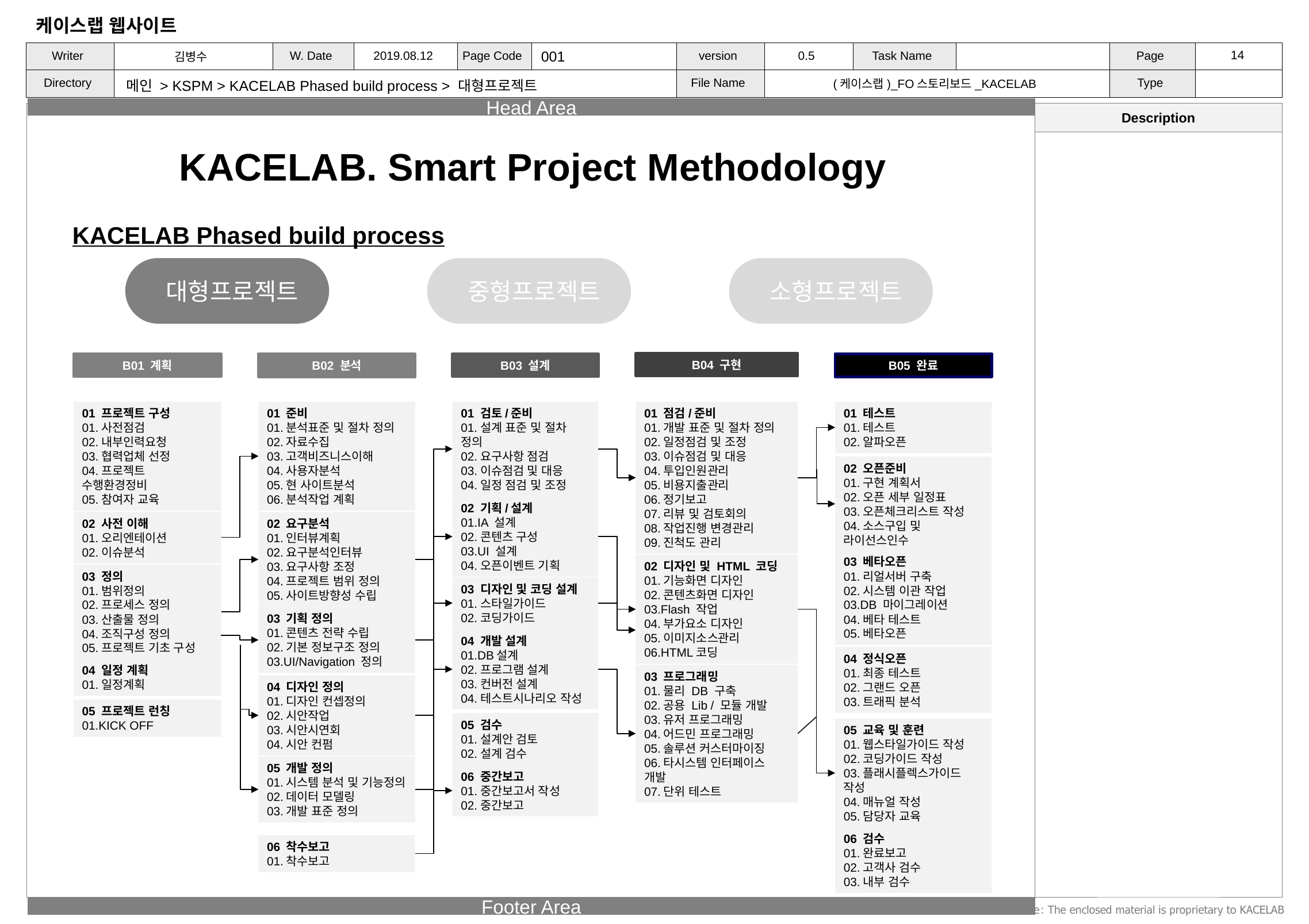

001
메인 > KSPM > KACELAB Phased build process > 대형프로젝트
Head Area
KACELAB. Smart Project Methodology
KACELAB Phased build process
대형프로젝트
중형프로젝트
소형프로젝트
B04 구현
B01 계획
B03 설계
B02 분석
B05 완료
01 프로젝트 구성
01.사전점검
02.내부인력요청
03.협력업체 선정
04.프로젝트 수행환경정비
05.참여자 교육
01 준비
01.분석표준 및 절차 정의
02.자료수집
03.고객비즈니스이해
04.사용자분석
05.현 사이트분석
06.분석작업 계획
01 검토/준비
01.설계 표준 및 절차 정의
02.요구사항 점검
03.이슈점검 및 대응
04.일정 점검 및 조정
01 점검/준비
01.개발 표준 및 절차 정의
02.일정점검 및 조정
03.이슈점검 및 대응
04.투입인원관리
05.비용지출관리
06.정기보고
07.리뷰 및 검토회의
08.작업진행 변경관리
09.진척도 관리
01 테스트
01.테스트
02.알파오픈
02 오픈준비
01.구현 계획서
02.오픈 세부 일정표
03.오픈체크리스트 작성
04.소스구입 및 라이선스인수
02 기획/설계
01.IA 설계
02.콘텐츠 구성
03.UI 설계
04.오픈이벤트 기획
02 사전 이해
01.오리엔테이션
02.이슈분석
02 요구분석
01.인터뷰계획
02.요구분석인터뷰
03.요구사항 조정
04.프로젝트 범위 정의
05.사이트방향성 수립
03 베타오픈
01.리얼서버 구축
02.시스템 이관 작업
03.DB 마이그레이션
04.베타 테스트
05.베타오픈
02 디자인 및 HTML 코딩
01.기능화면 디자인
02.콘텐츠화면 디자인
03.Flash 작업
04.부가요소 디자인
05.이미지소스관리
06.HTML코딩
03 정의
01.범위정의
02.프로세스 정의
03.산출물 정의
04.조직구성 정의
05.프로젝트 기초 구성
03 디자인 및 코딩 설계
01.스타일가이드
02.코딩가이드
03 기획 정의
01.콘텐츠 전략 수립
02.기본 정보구조 정의
03.UI/Navigation 정의
04 개발 설계
01.DB설계
02.프로그램 설계
03.컨버전 설계
04.테스트시나리오 작성
04 정식오픈
01.최종 테스트
02.그랜드 오픈
03.트래픽 분석
04 일정 계획
01.일정계획
03 프로그래밍
01.물리 DB 구축
02.공용 Lib / 모듈 개발
03.유저 프로그래밍
04.어드민 프로그래밍
05.솔루션 커스터마이징
06.타시스템 인터페이스 개발
07.단위 테스트
04 디자인 정의
01.디자인 컨셉정의
02.시안작업
03.시안시연회
04.시안 컨펌
05 프로젝트 런칭
01.KICK OFF
05 검수
01.설계안 검토
02.설계 검수
05 교육 및 훈련
01.웹스타일가이드 작성
02.코딩가이드 작성
03.플래시플렉스가이드 작성
04.매뉴얼 작성
05.담당자 교육
05 개발 정의
01.시스템 분석 및 기능정의
02.데이터 모델링
03.개발 표준 정의
06 중간보고
01.중간보고서 작성
02.중간보고
06 검수
01.완료보고
02.고객사 검수
03.내부 검수
06 착수보고
01.착수보고
Footer Area